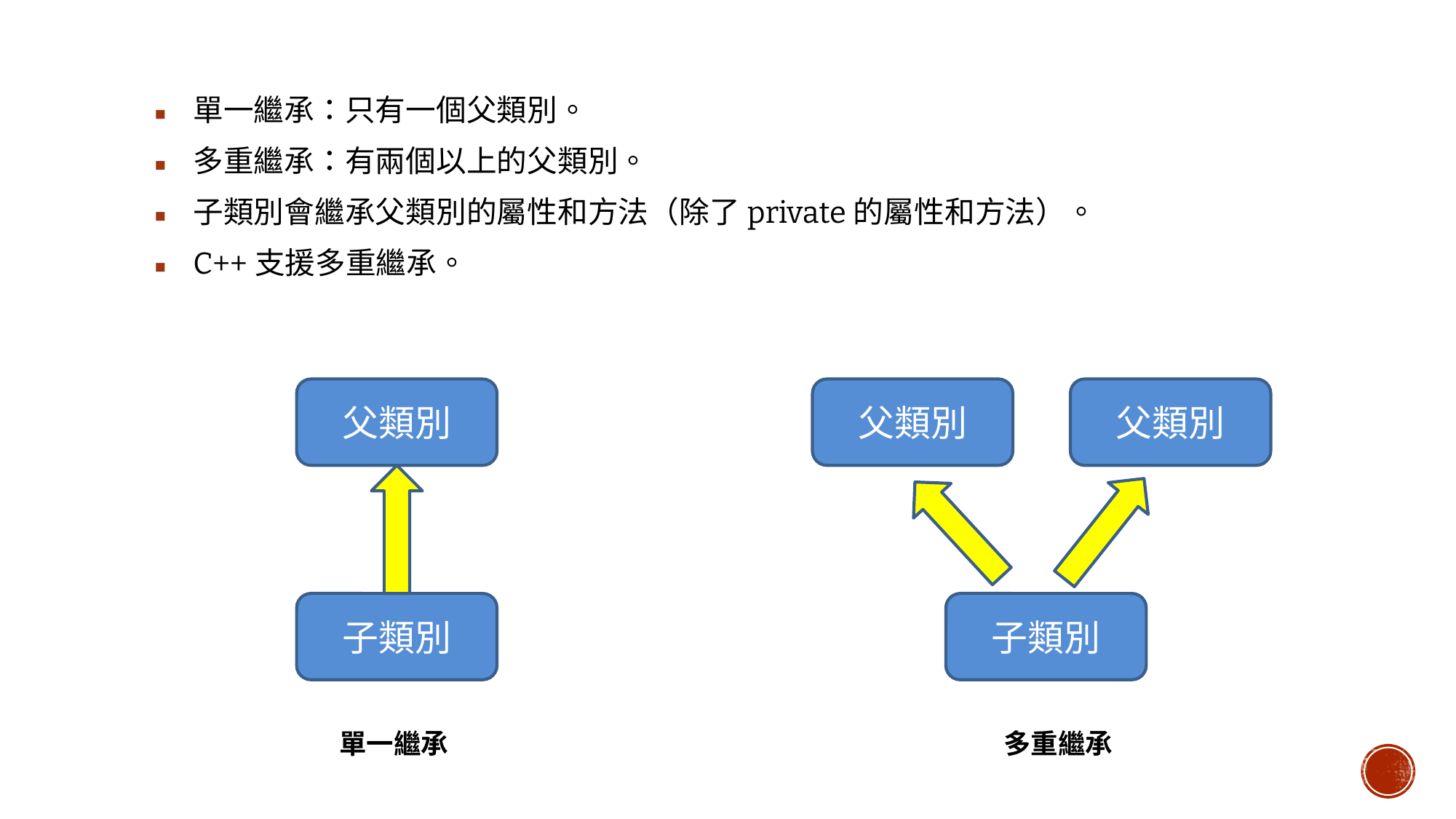

單一繼承：只有一個父類別。
多重繼承：有兩個以上的父類別。
子類別會繼承父類別的屬性和方法（除了private的屬性和方法）。
C++支援多重繼承。
父類別
父類別
父類別

子類別
子類別
單一繼承
多重繼承